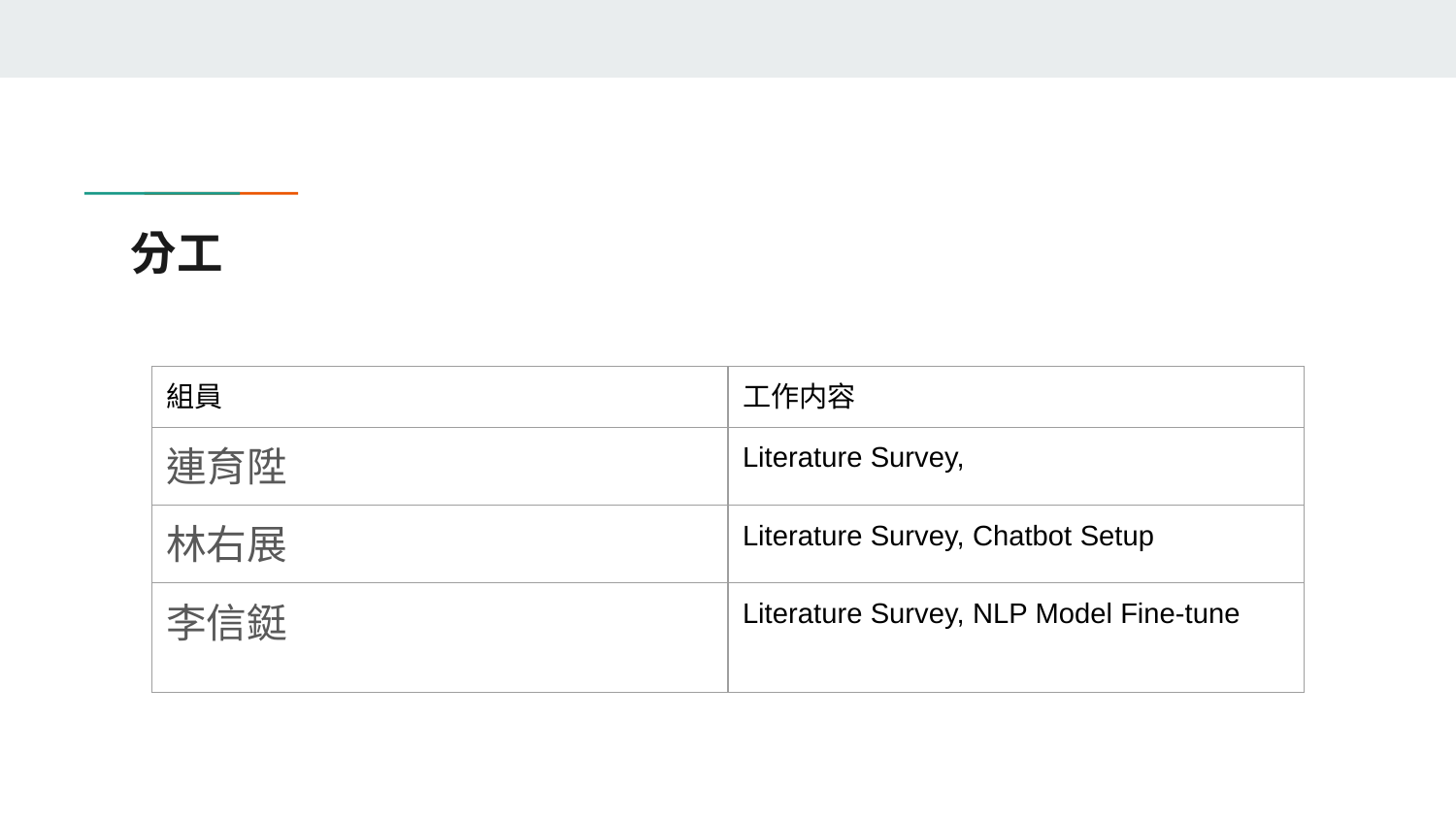

# 分工

| 組員 | 工作内容 |
| --- | --- |
| 連育陞 | Literature Survey, |
| 林右展 | Literature Survey, Chatbot Setup |
| 李信鋌 | Literature Survey, NLP Model Fine-tune |